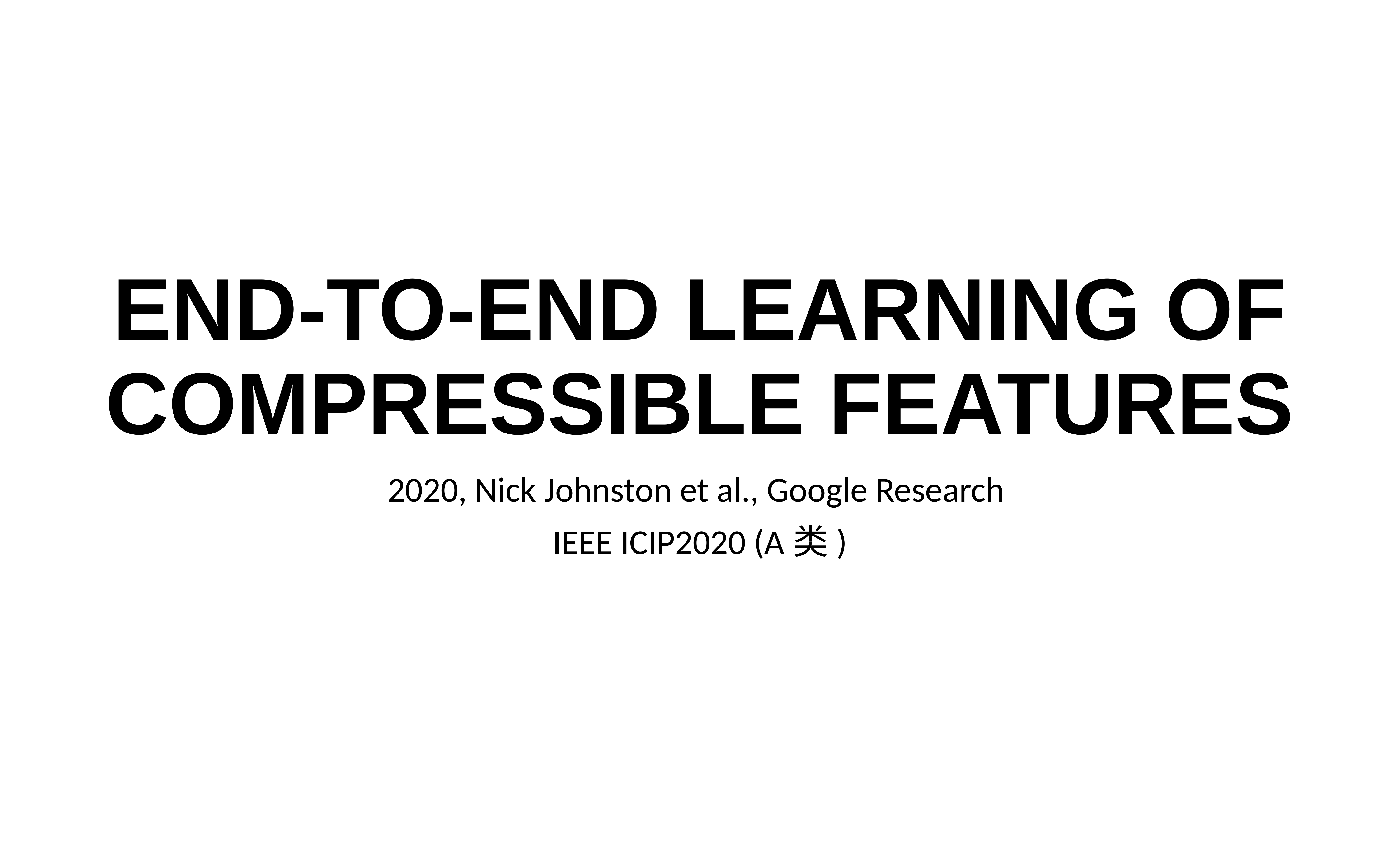

# END-TO-END LEARNING OF COMPRESSIBLE FEATURES
2020, Nick Johnston et al., Google Research
IEEE ICIP2020 (A类)